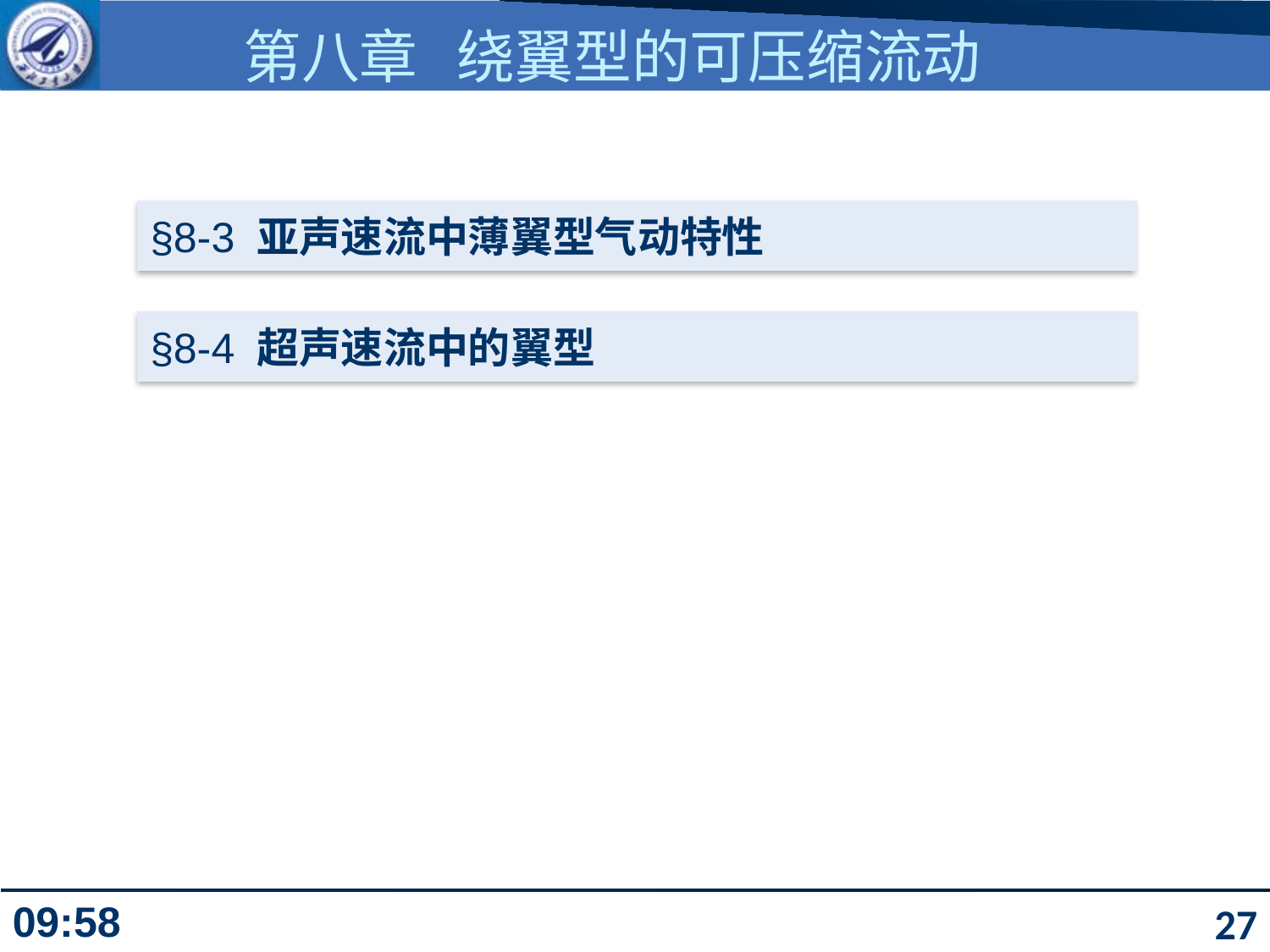

# 第八章   绕翼型的可压缩流动
§8-3 亚声速流中薄翼型气动特性
§8-4 超声速流中的翼型
27